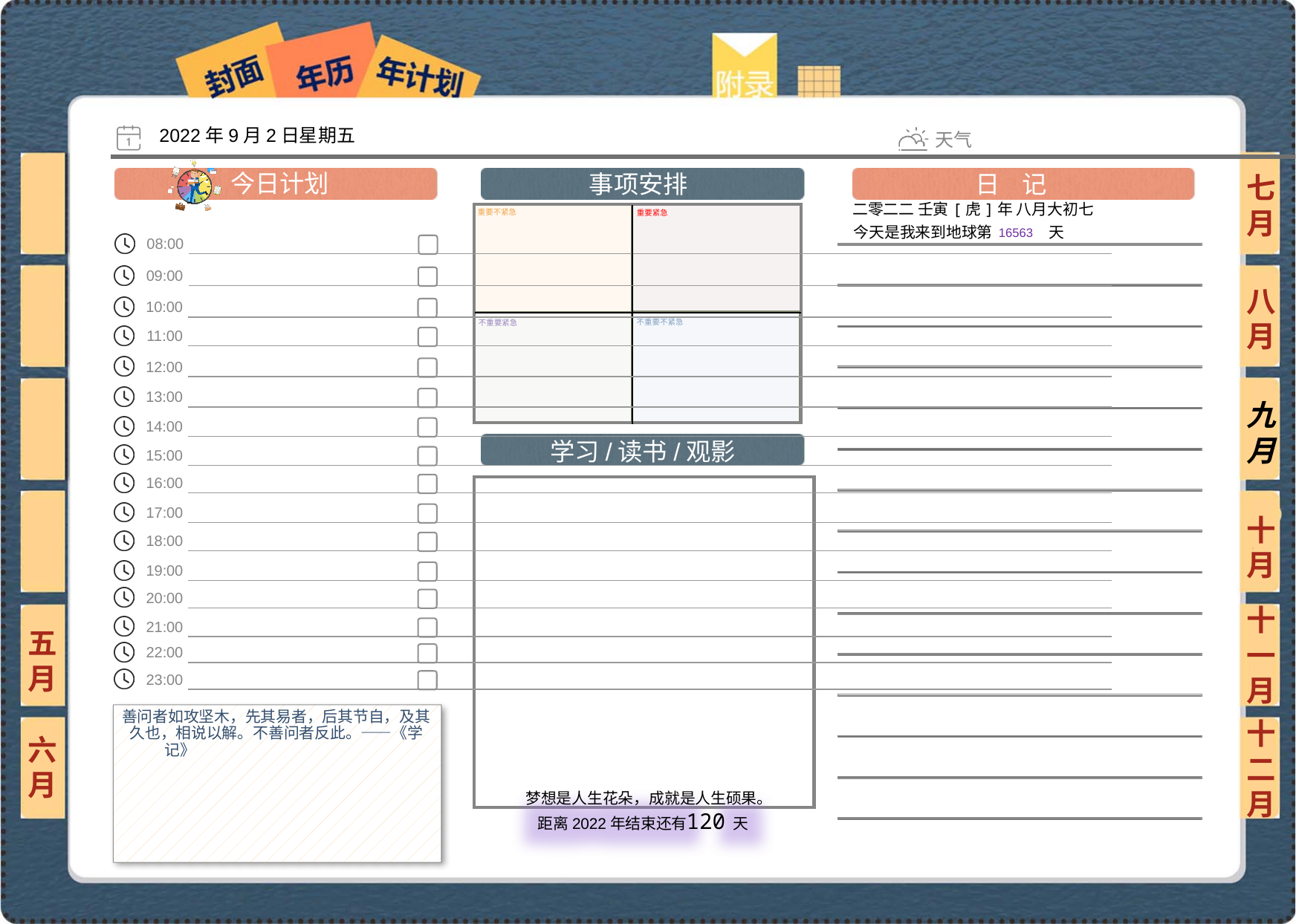

2022年9月2日星期五
七月
二零二二 壬寅[虎]年 八月大初七
16563
八月
九月
十月
十一月
五月
善问者如攻坚木，先其易者，后其节自，及其久也，相说以解。不善问者反此。——《学记》

六月
十二月
120
 梦想是人生花朵，成就是人生硕果。